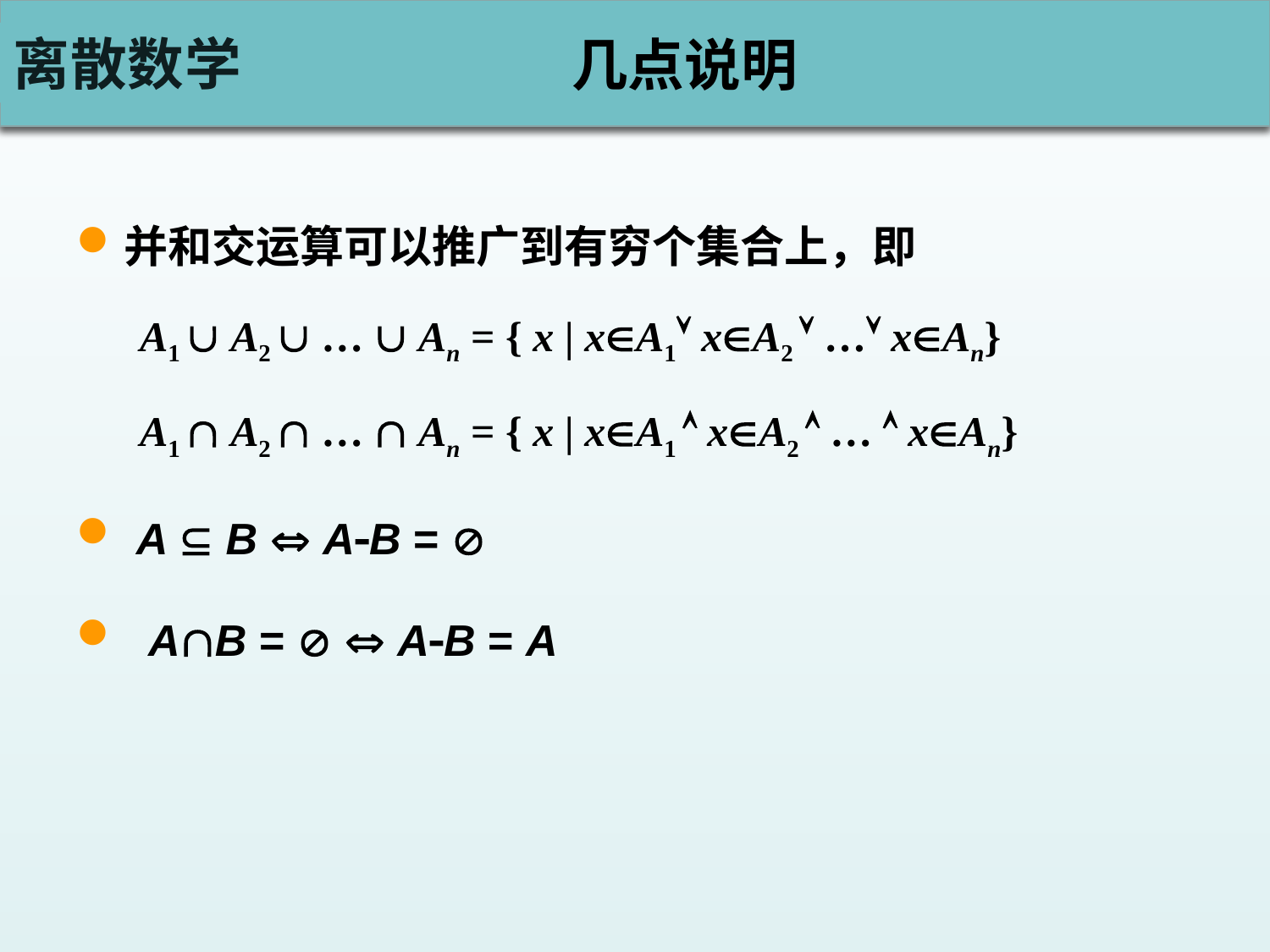

# 几点说明
并和交运算可以推广到有穷个集合上，即
A1 ∪ A2 ∪ … ∪ An = { x | x∈A1∨ x∈A2 ∨ …∨ x∈An}
A1 ∩ A2 ∩ … ∩ An = { x | x∈A1 ∧ x∈A2 ∧ … ∧ x∈An}
 A ⊆ B ⇔ A−B = ∅
  A∩B = ∅ ⇔ A−B = A